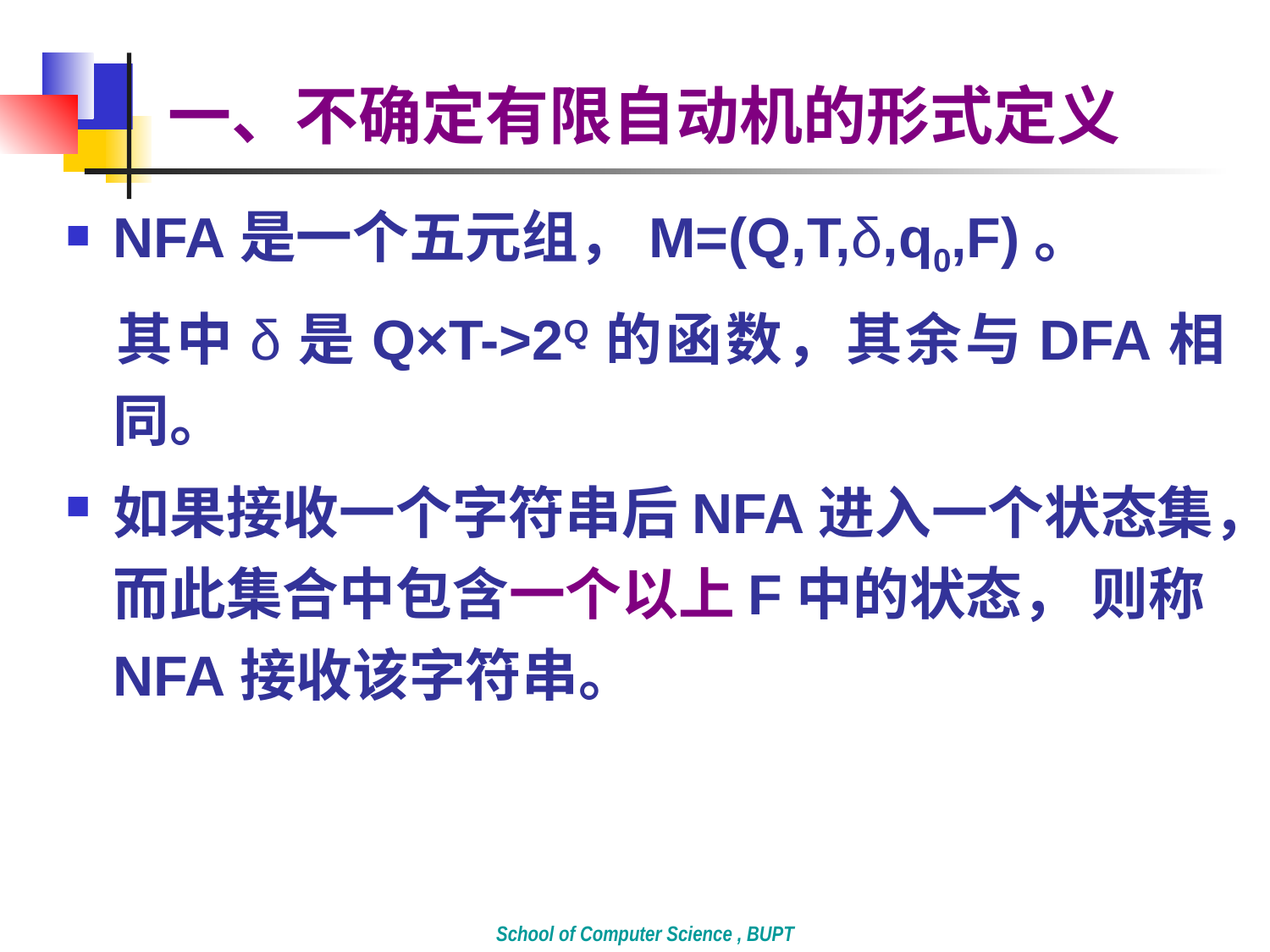

# 一、不确定有限自动机的形式定义
NFA是一个五元组，M=(Q,T,δ,q0,F)。
	其中δ是Q×T->2Q的函数，其余与DFA相同。
如果接收一个字符串后NFA进入一个状态集，而此集合中包含一个以上F中的状态， 则称NFA接收该字符串。

School of Computer Science , BUPT
26